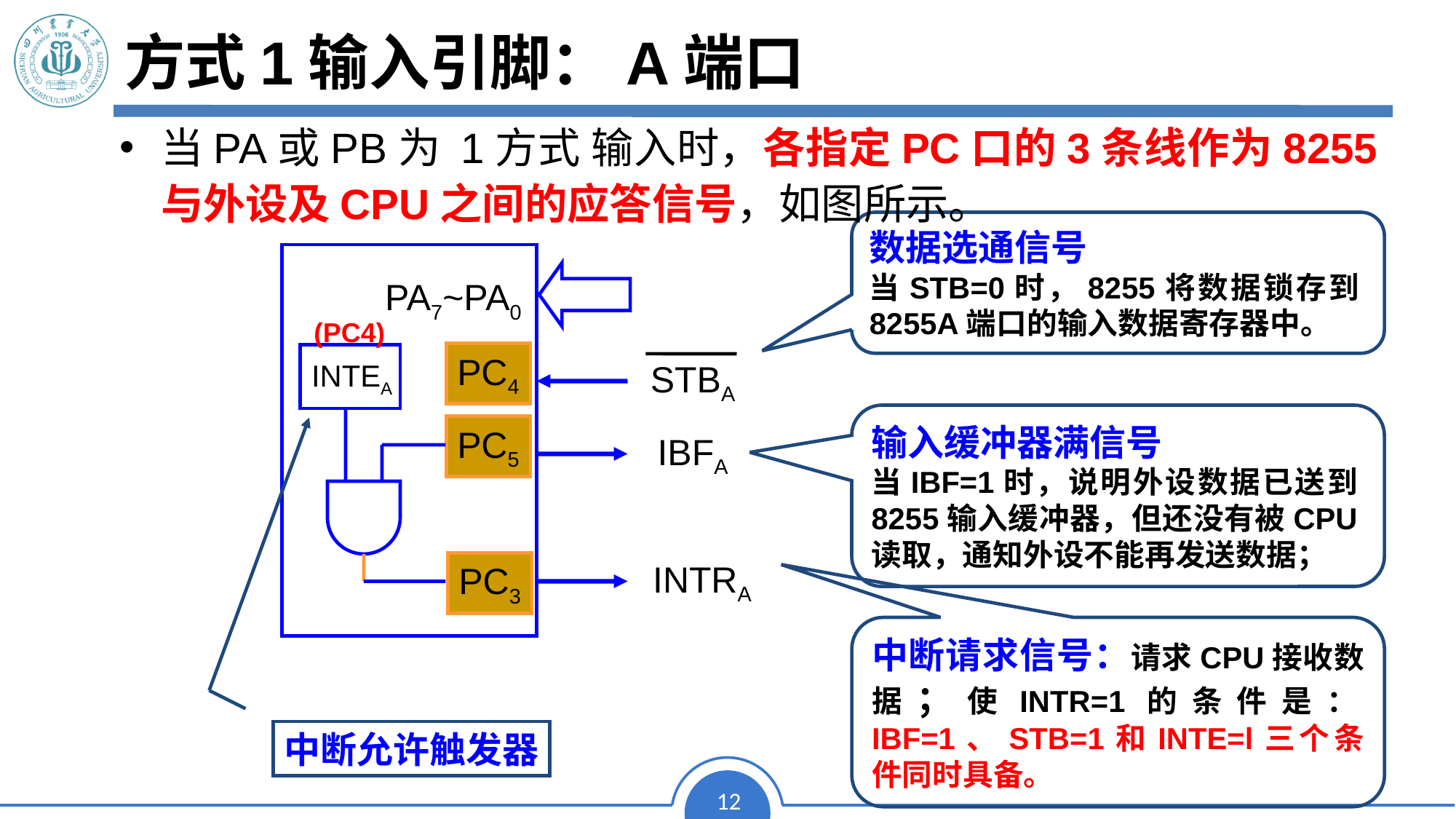

# 方式1输入引脚：A端口
当PA或PB为 1方式 输入时，各指定PC口的3条线作为8255与外设及CPU之间的应答信号，如图所示。
数据选通信号
当STB=0时，8255将数据锁存到8255A端口的输入数据寄存器中。

PA7~PA0

PC4
INTEA
STBA

PC5
IBFA

INTRA

PC3

(PC4)
输入缓冲器满信号
当IBF=1时，说明外设数据已送到8255输入缓冲器，但还没有被CPU读取，通知外设不能再发送数据；

中断允许触发器
中断请求信号：请求CPU接收数据；使INTR=1的条件是：IBF=1、STB=1和INTE=l三个条件同时具备。